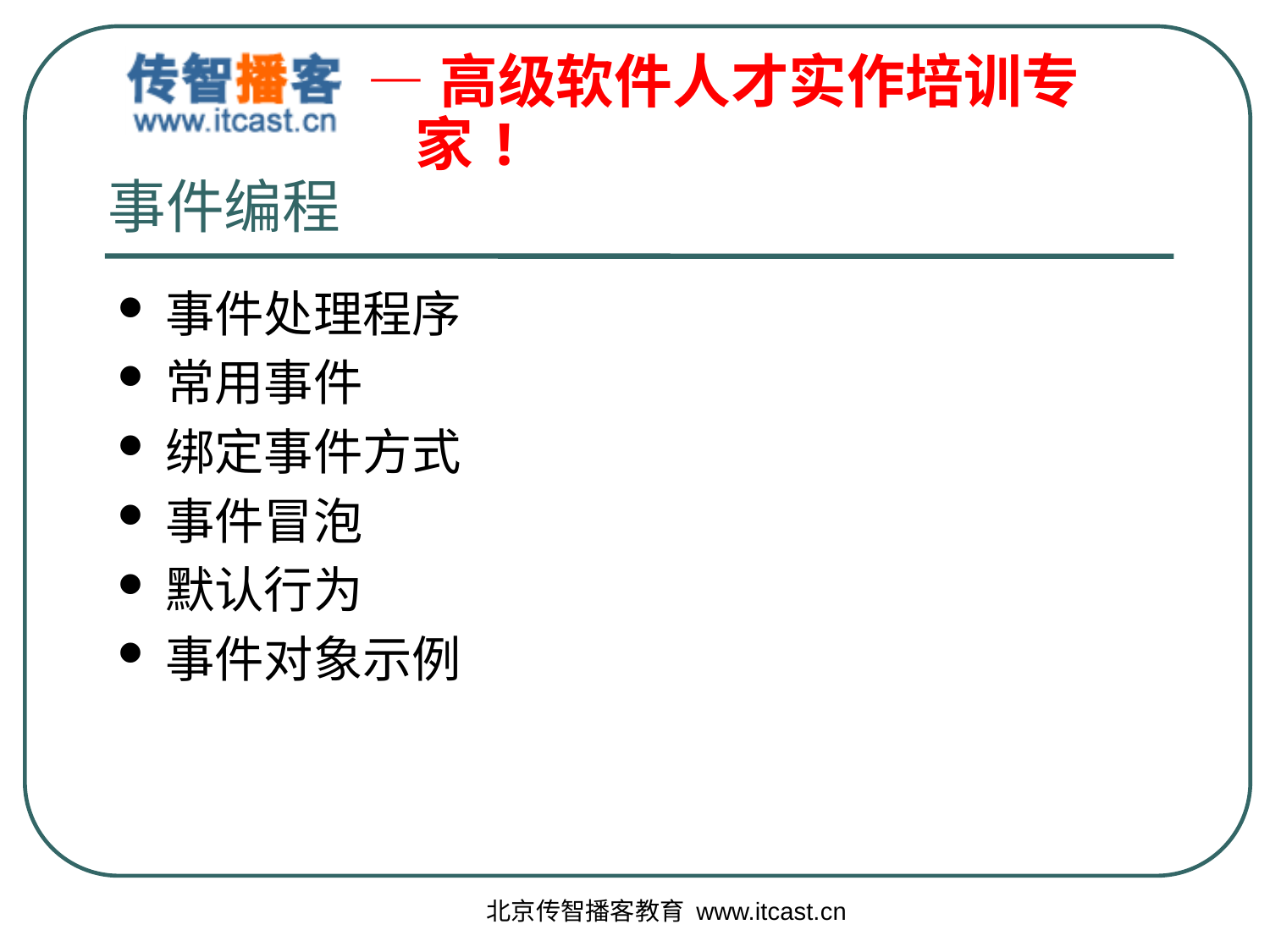

# 事件编程
事件处理程序
常用事件
绑定事件方式
事件冒泡
默认行为
事件对象示例
北京传智播客教育 www.itcast.cn